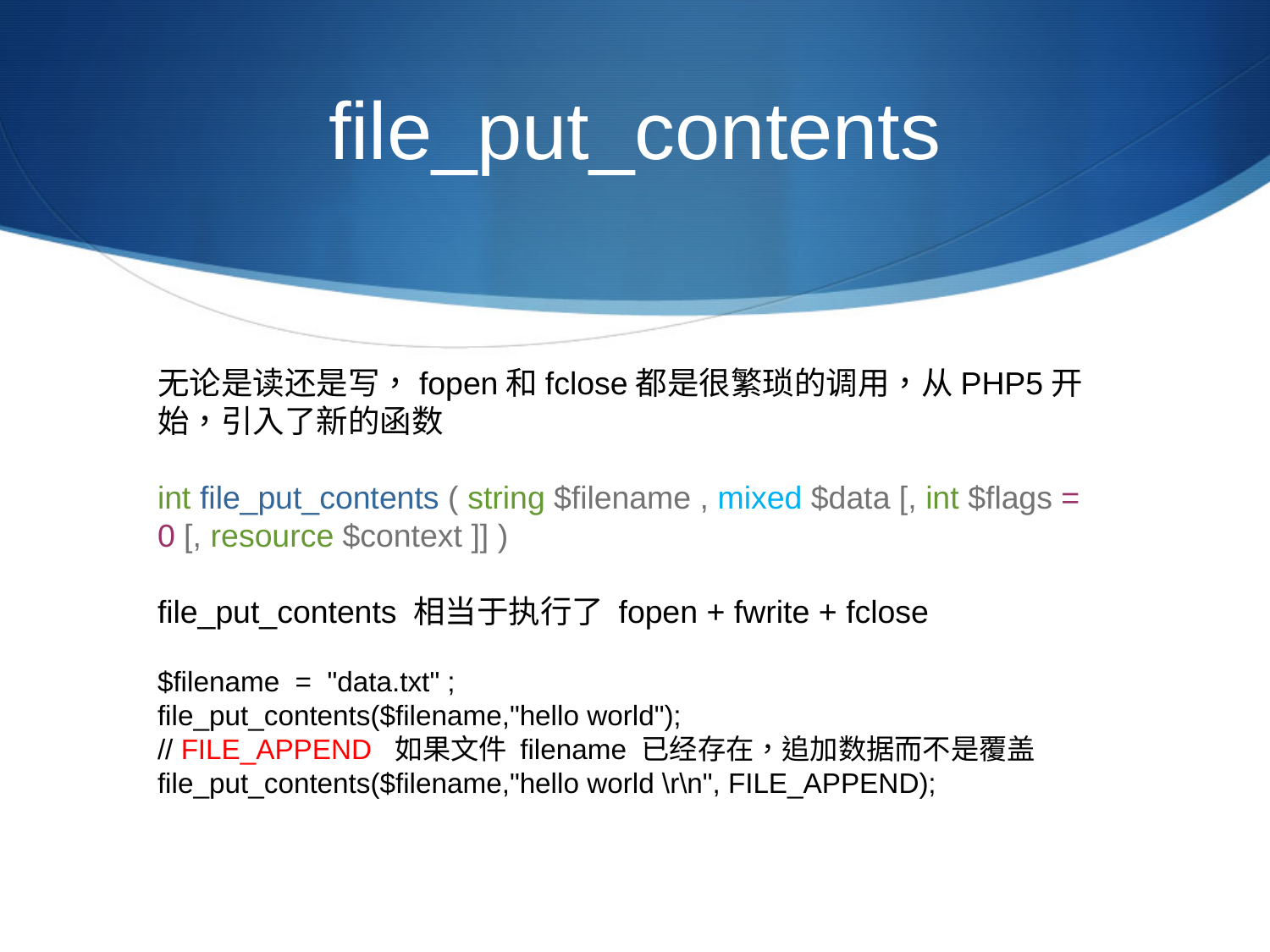

# file_put_contents
无论是读还是写，fopen和fclose都是很繁琐的调用，从PHP5开始，引入了新的函数

int file_put_contents ( string $filename , mixed $data [, int $flags = 0 [, resource $context ]] )

file_put_contents 相当于执行了 fopen + fwrite + fclose

$filename  =  "data.txt" ;
file_put_contents($filename,"hello world");
// FILE_APPEND  如果文件 filename 已经存在，追加数据而不是覆盖
file_put_contents($filename,"hello world \r\n", FILE_APPEND);